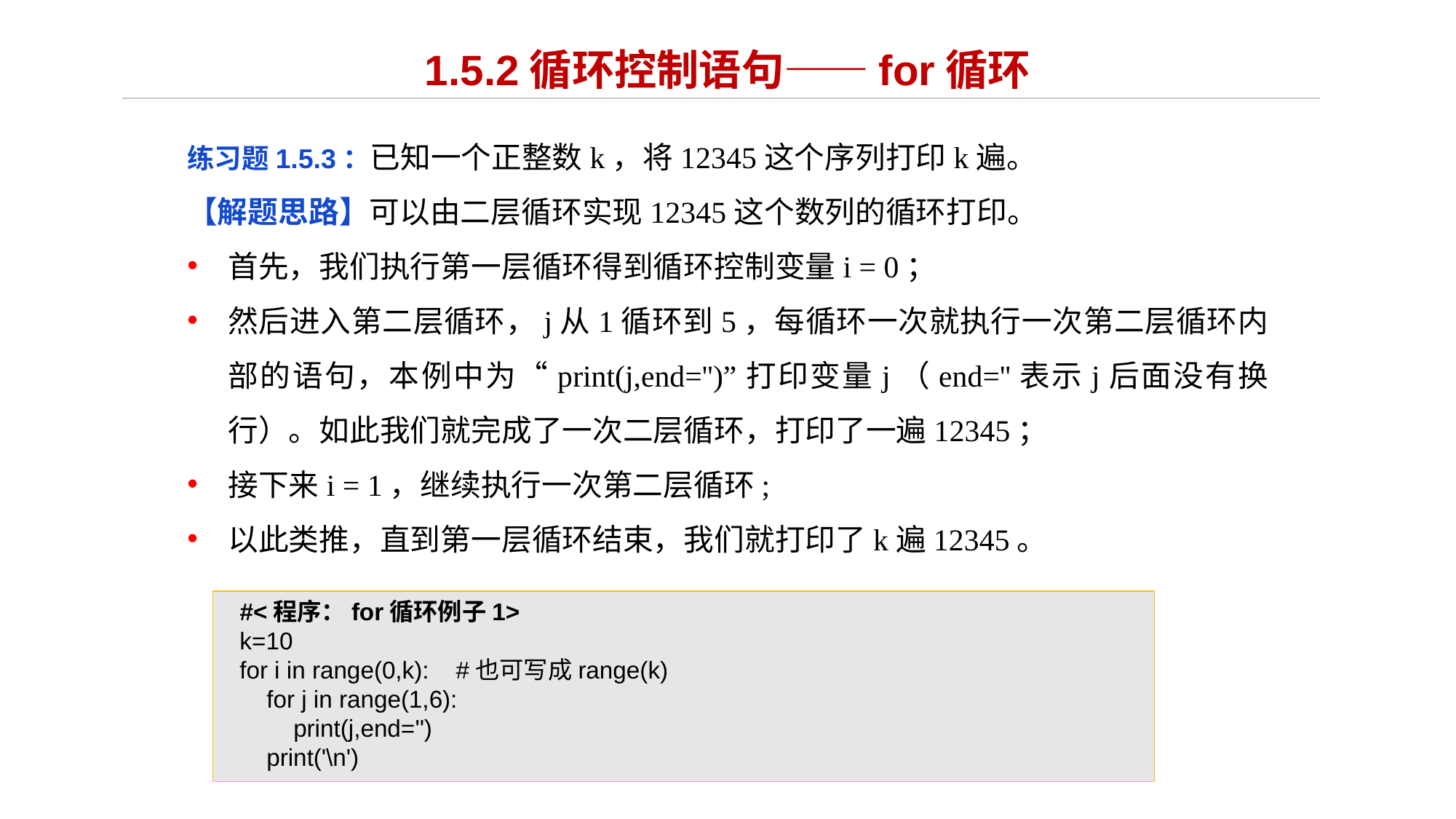

# 1.5.2循环控制语句——for循环
练习题1.5.3：已知一个正整数k，将12345这个序列打印k遍。
【解题思路】可以由二层循环实现12345这个数列的循环打印。
首先，我们执行第一层循环得到循环控制变量i = 0；
然后进入第二层循环，j从1循环到5，每循环一次就执行一次第二层循环内部的语句，本例中为“print(j,end='')”打印变量j（end=''表示j后面没有换行）。如此我们就完成了一次二层循环，打印了一遍12345；
接下来i = 1，继续执行一次第二层循环;
以此类推，直到第一层循环结束，我们就打印了k遍12345。
#<程序：for循环例子1>
k=10
for i in range(0,k):    #也可写成range(k)
    for j in range(1,6):
        print(j,end='')
    print('\n')